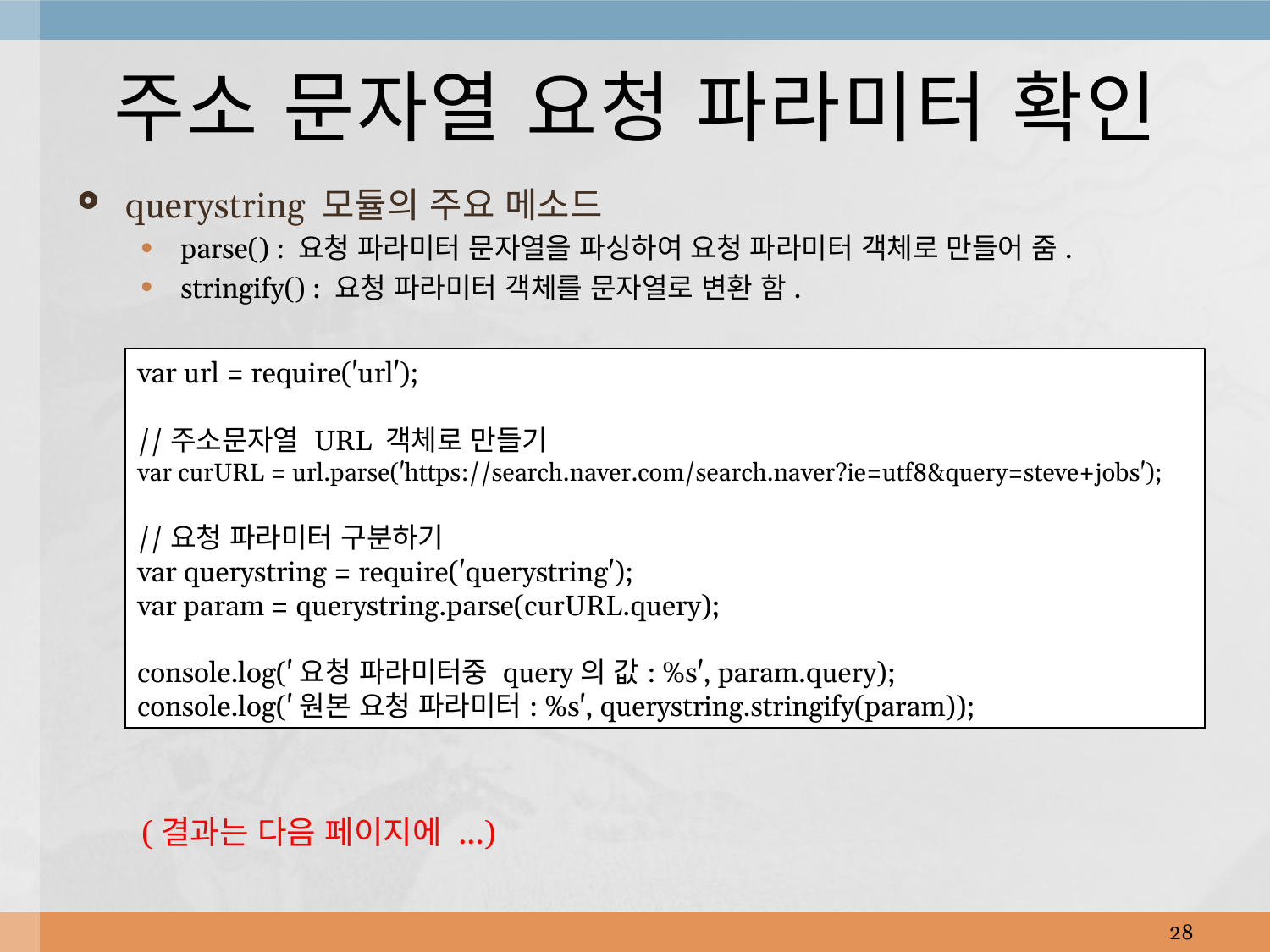

# 주소 문자열 요청 파라미터 확인
querystring 모듈의 주요 메소드
parse() : 요청 파라미터 문자열을 파싱하여 요청 파라미터 객체로 만들어 줌.
stringify() : 요청 파라미터 객체를 문자열로 변환 함.
var url = require('url');

//주소문자열 URL 객체로 만들기
var curURL = url.parse('https://search.naver.com/search.naver?ie=utf8&query=steve+jobs');

//요청 파라미터 구분하기
var querystring = require('querystring');
var param = querystring.parse(curURL.query);

console.log('요청 파라미터중 query의 값: %s', param.query);
console.log('원본 요청 파라미터: %s', querystring.stringify(param));
(결과는 다음 페이지에 ...)
28